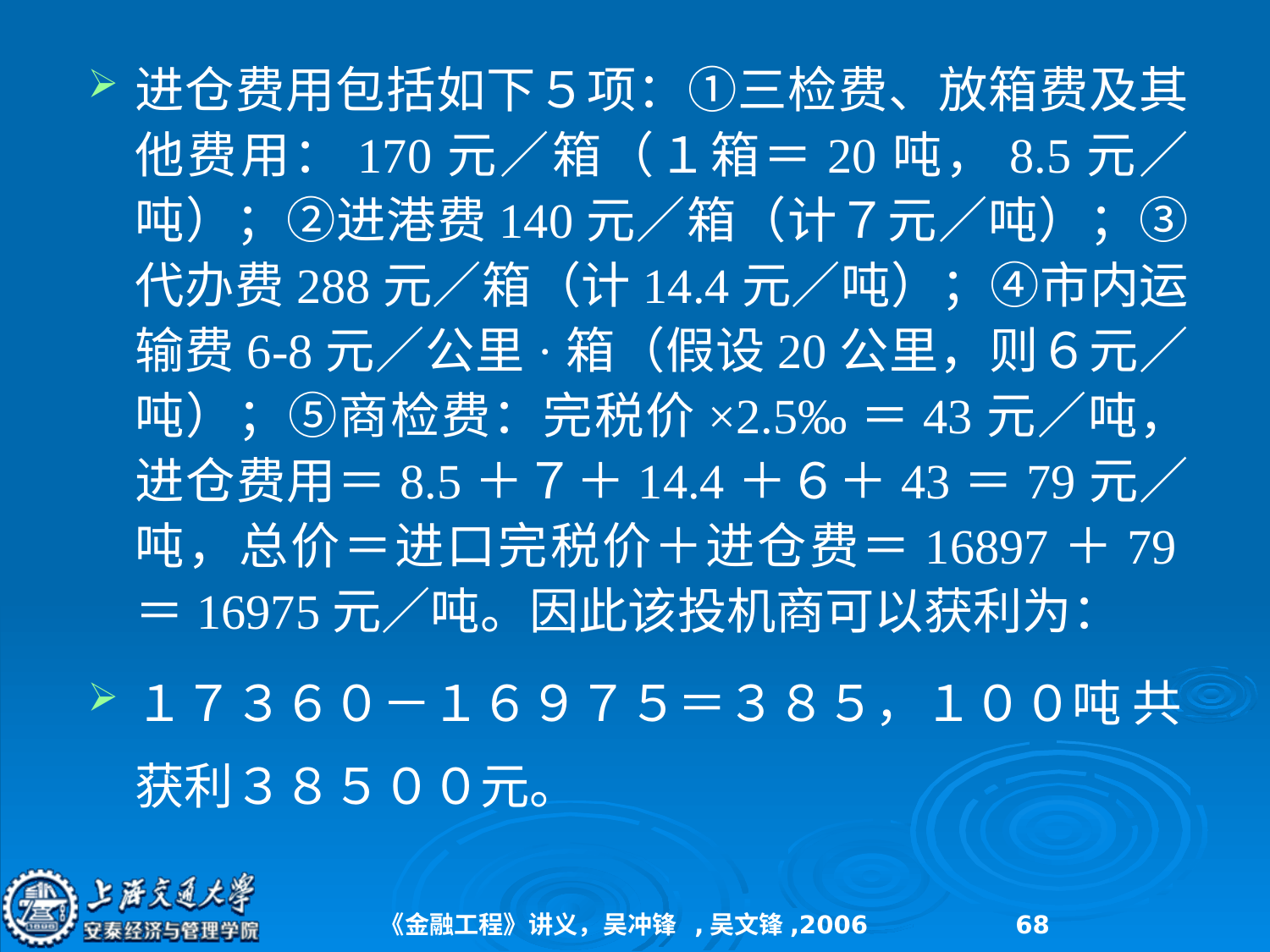

进仓费用包括如下５项：①三检费、放箱费及其他费用：170元／箱（１箱＝20吨，8.5元／吨）；②进港费140元／箱（计７元／吨）；③代办费288元／箱（计14.4元／吨）；④市内运输费6-8元／公里·箱（假设20公里，则６元／吨）；⑤商检费：完税价×2.5‰＝43元／吨，进仓费用＝8.5＋７＋14.4＋６＋43＝79元／吨，总价＝进口完税价＋进仓费＝16897＋79＝16975元／吨。因此该投机商可以获利为：
１７３６０－１６９７５＝３８５，１００吨 共获利３８５００元。